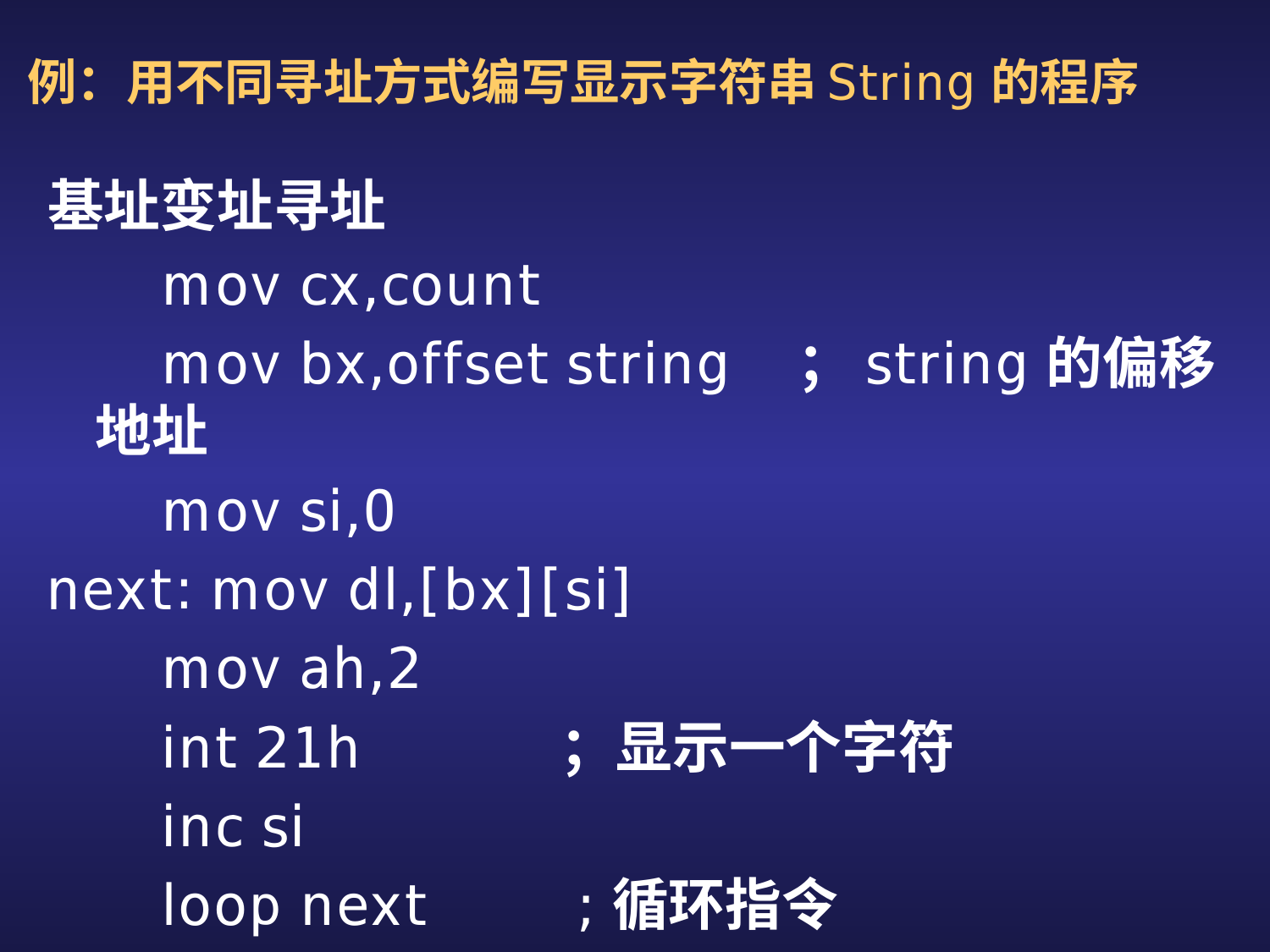

# 例：用不同寻址方式编写显示字符串String的程序
基址变址寻址
       mov cx,count
       mov bx,offset string   ；string的偏移地址
       mov si,0
next: mov dl,[bx][si]
       mov ah,2
       int 21h           ；显示一个字符
       inc si
       loop next         ;循环指令